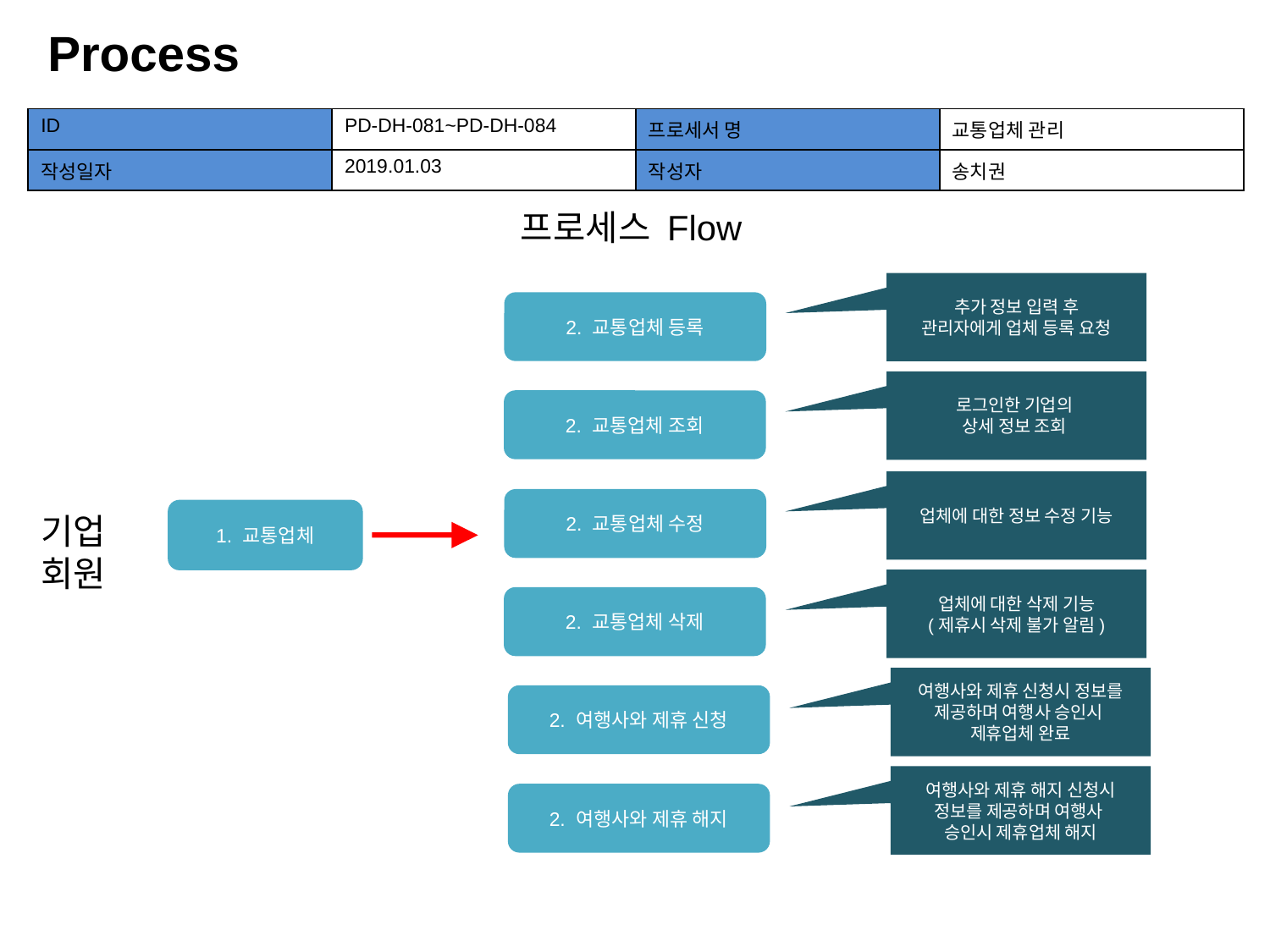

Process

| ID | PD-DH-081~PD-DH-084 | 프로세서 명 | 교통업체 관리 |
| --- | --- | --- | --- |
| 작성일자 | 2019.01.03 | 작성자 | 송치권 |
프로세스 Flow
추가 정보 입력 후
관리자에게 업체 등록 요청
2. 교통업체 등록
로그인한 기업의
상세 정보 조회
2. 교통업체 조회
업체에 대한 정보 수정 기능
2. 교통업체 수정
1. 교통업체
기업
회원
업체에 대한 삭제 기능
(제휴시 삭제 불가 알림)
2. 교통업체 삭제
여행사와 제휴 신청시 정보를 제공하며 여행사 승인시
제휴업체 완료
2. 여행사와 제휴 신청
여행사와 제휴 해지 신청시
정보를 제공하며 여행사
승인시 제휴업체 해지
2. 여행사와 제휴 해지